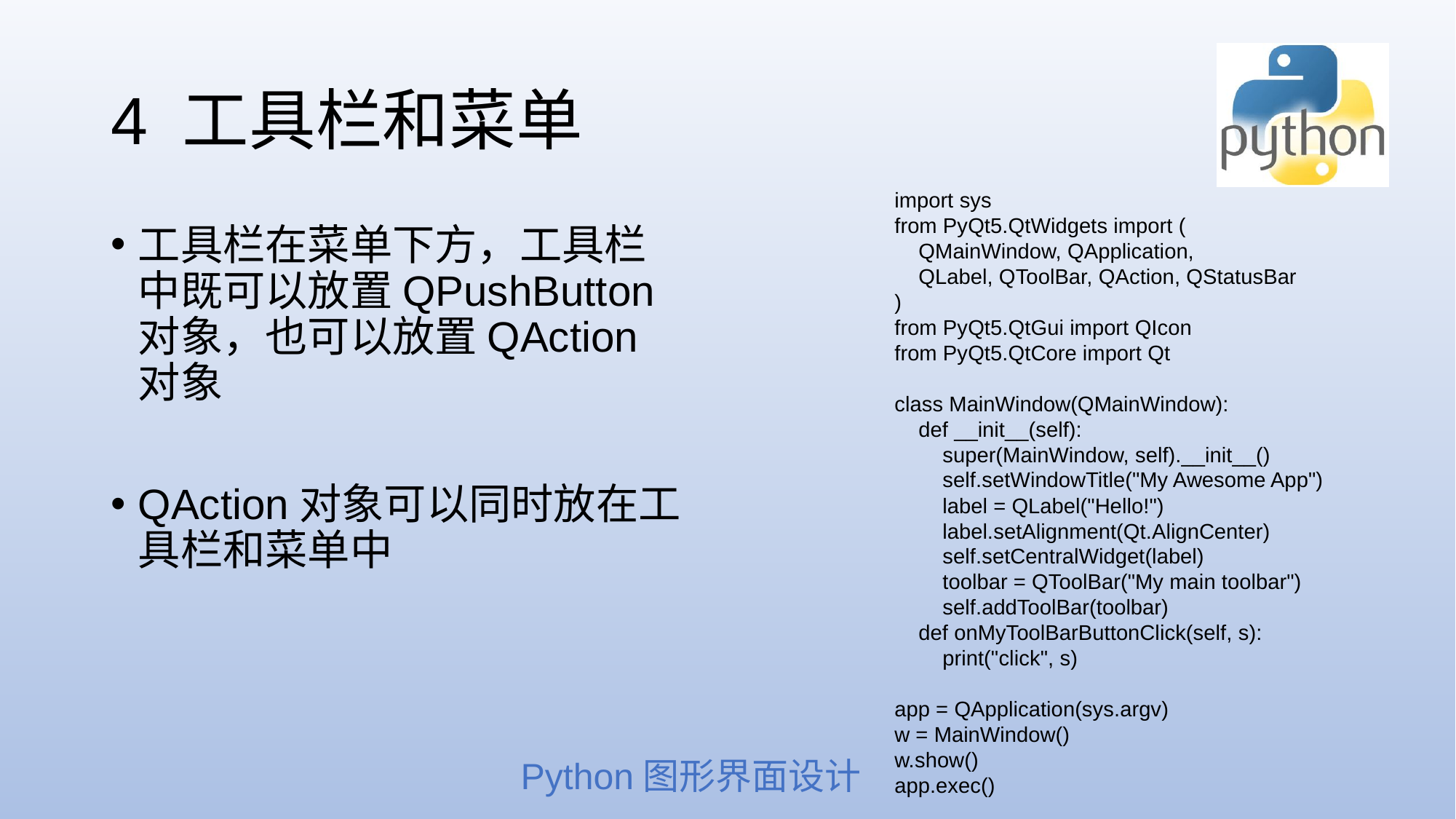

# 4 工具栏和菜单
import sys
from PyQt5.QtWidgets import (
    QMainWindow, QApplication,
    QLabel, QToolBar, QAction, QStatusBar
)
from PyQt5.QtGui import QIcon
from PyQt5.QtCore import Qt

class MainWindow(QMainWindow):
    def __init__(self):
        super(MainWindow, self).__init__()
        self.setWindowTitle("My Awesome App")
        label = QLabel("Hello!")
        label.setAlignment(Qt.AlignCenter)
        self.setCentralWidget(label)
        toolbar = QToolBar("My main toolbar")
        self.addToolBar(toolbar)
    def onMyToolBarButtonClick(self, s):
        print("click", s)

app = QApplication(sys.argv)
w = MainWindow()
w.show()
app.exec()
工具栏在菜单下方，工具栏中既可以放置QPushButton对象，也可以放置QAction对象

QAction对象可以同时放在工具栏和菜单中